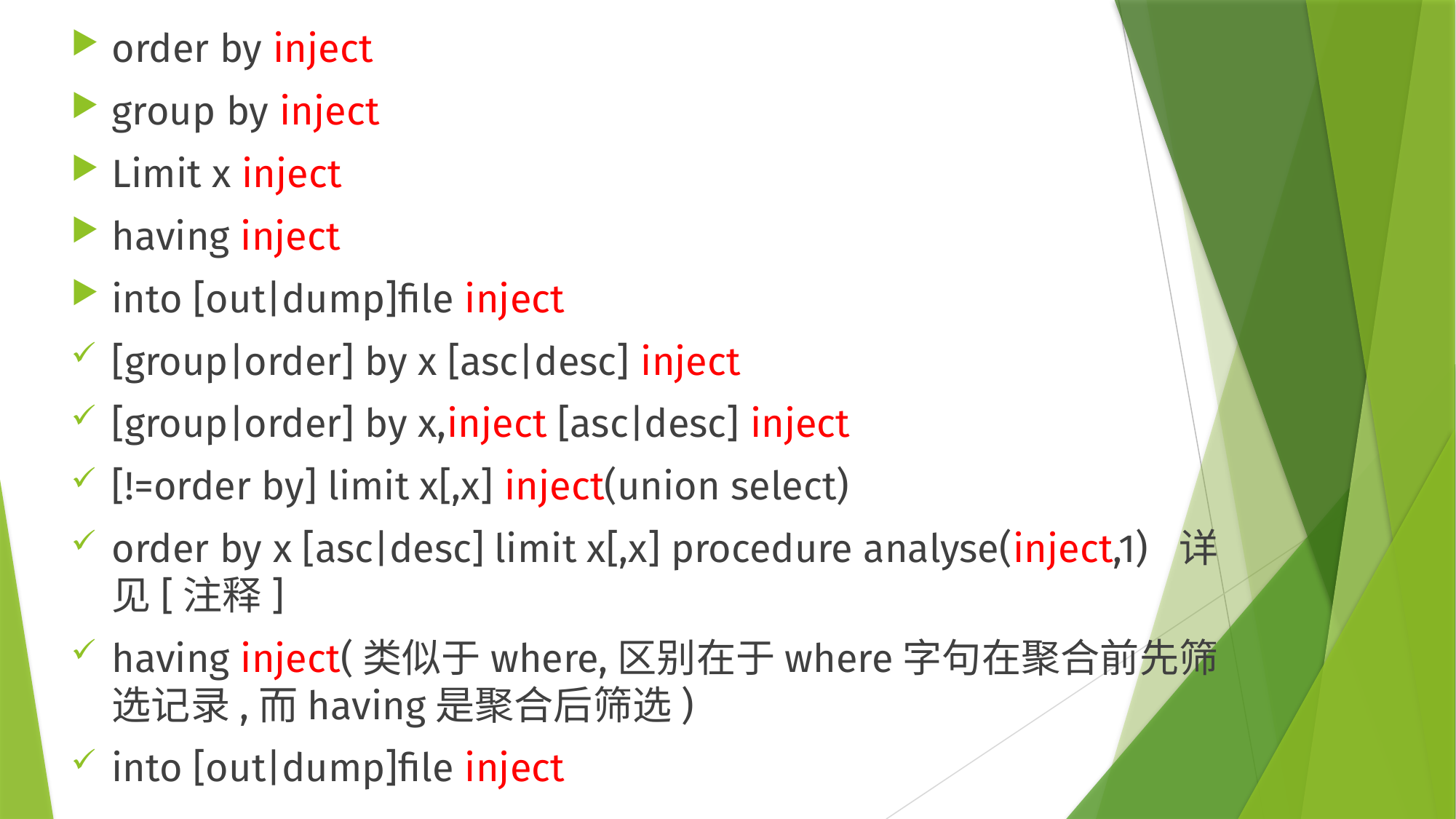

order by inject
group by inject
Limit x inject
having inject
into [out|dump]file inject
[group|order] by x [asc|desc] inject
[group|order] by x,inject [asc|desc] inject
[!=order by] limit x[,x] inject(union select)
order by x [asc|desc] limit x[,x] procedure analyse(inject,1)  详见[注释]
having inject(类似于where,区别在于where字句在聚合前先筛选记录,而having是聚合后筛选)
into [out|dump]file inject